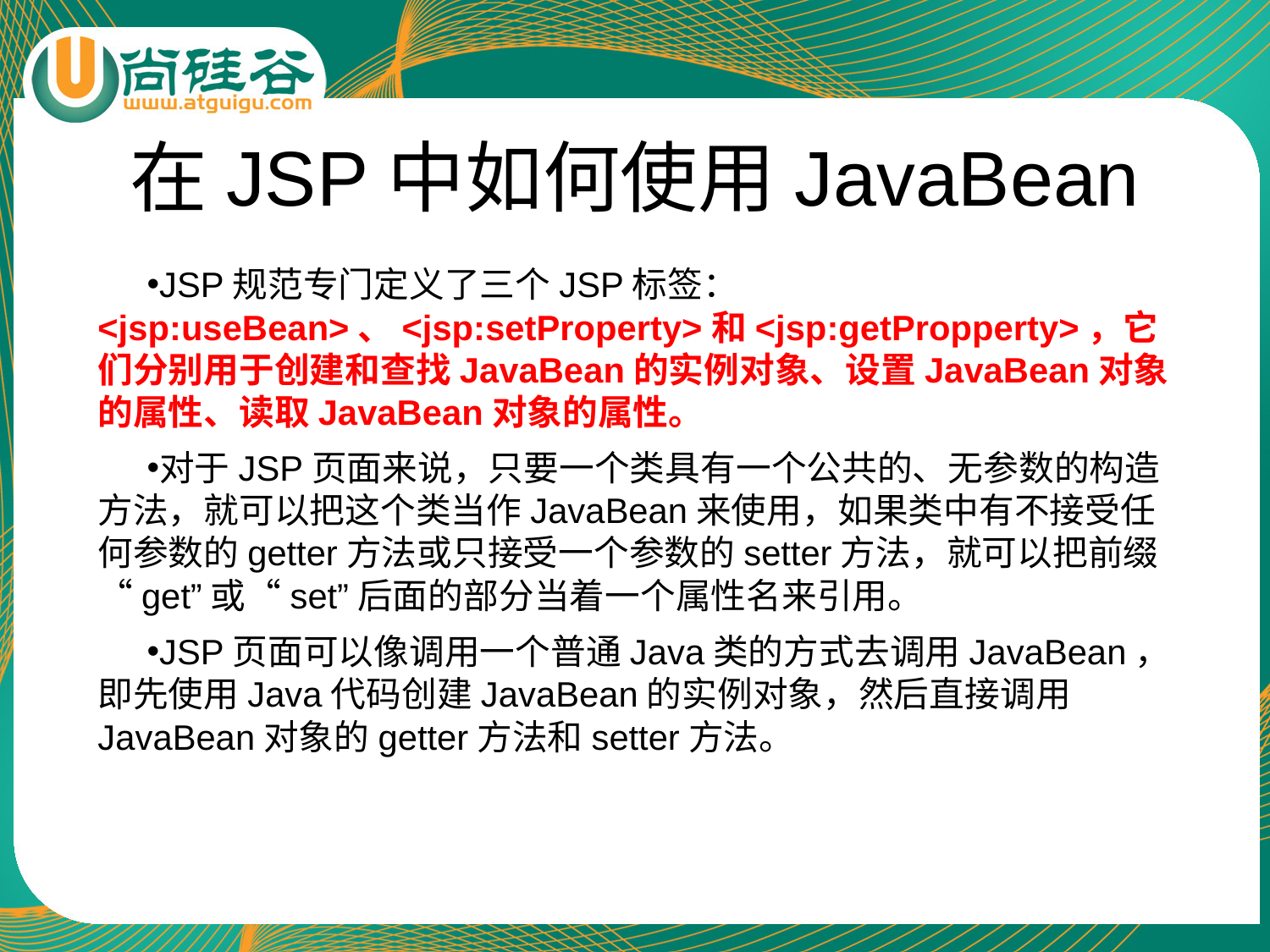

# 在JSP中如何使用JavaBean
JSP规范专门定义了三个JSP标签：<jsp:useBean>、<jsp:setProperty>和<jsp:getPropperty>，它们分别用于创建和查找JavaBean的实例对象、设置JavaBean对象的属性、读取JavaBean对象的属性。
对于JSP页面来说，只要一个类具有一个公共的、无参数的构造方法，就可以把这个类当作JavaBean来使用，如果类中有不接受任何参数的getter方法或只接受一个参数的setter方法，就可以把前缀“get”或“set”后面的部分当着一个属性名来引用。
JSP页面可以像调用一个普通Java类的方式去调用JavaBean，即先使用Java代码创建JavaBean的实例对象，然后直接调用JavaBean对象的getter方法和setter方法。